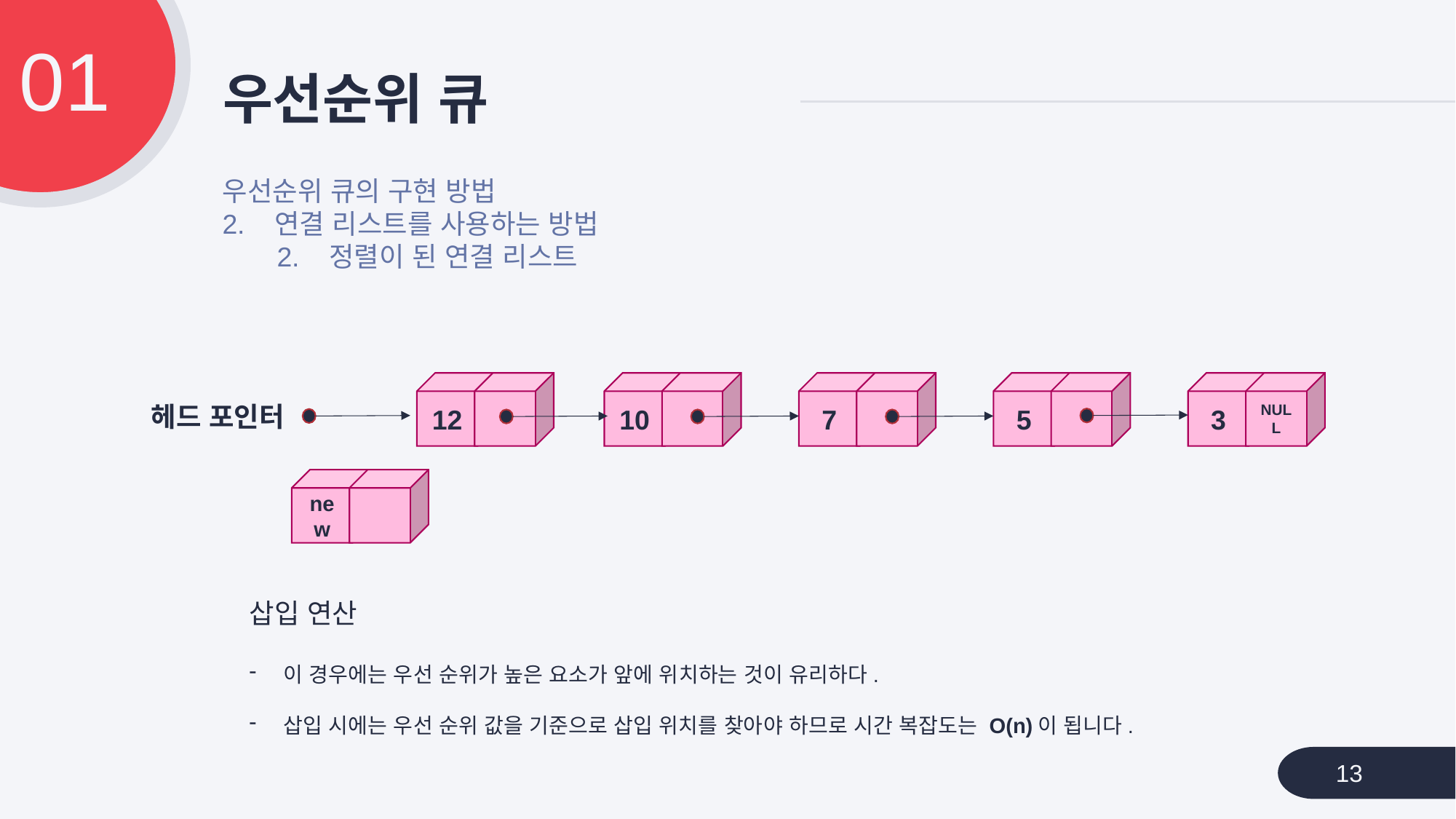

01
# 우선순위 큐
우선순위 큐의 구현 방법
2.   연결 리스트를 사용하는 방법
2.   정렬이 된 연결 리스트
12

10

7

5

3
NULL
헤드 포인터

new

삽입 연산

이 경우에는 우선 순위가 높은 요소가 앞에 위치하는 것이 유리하다.

삽입 시에는 우선 순위 값을 기준으로 삽입 위치를 찾아야 하므로 시간 복잡도는 O(n)이 됩니다.
13